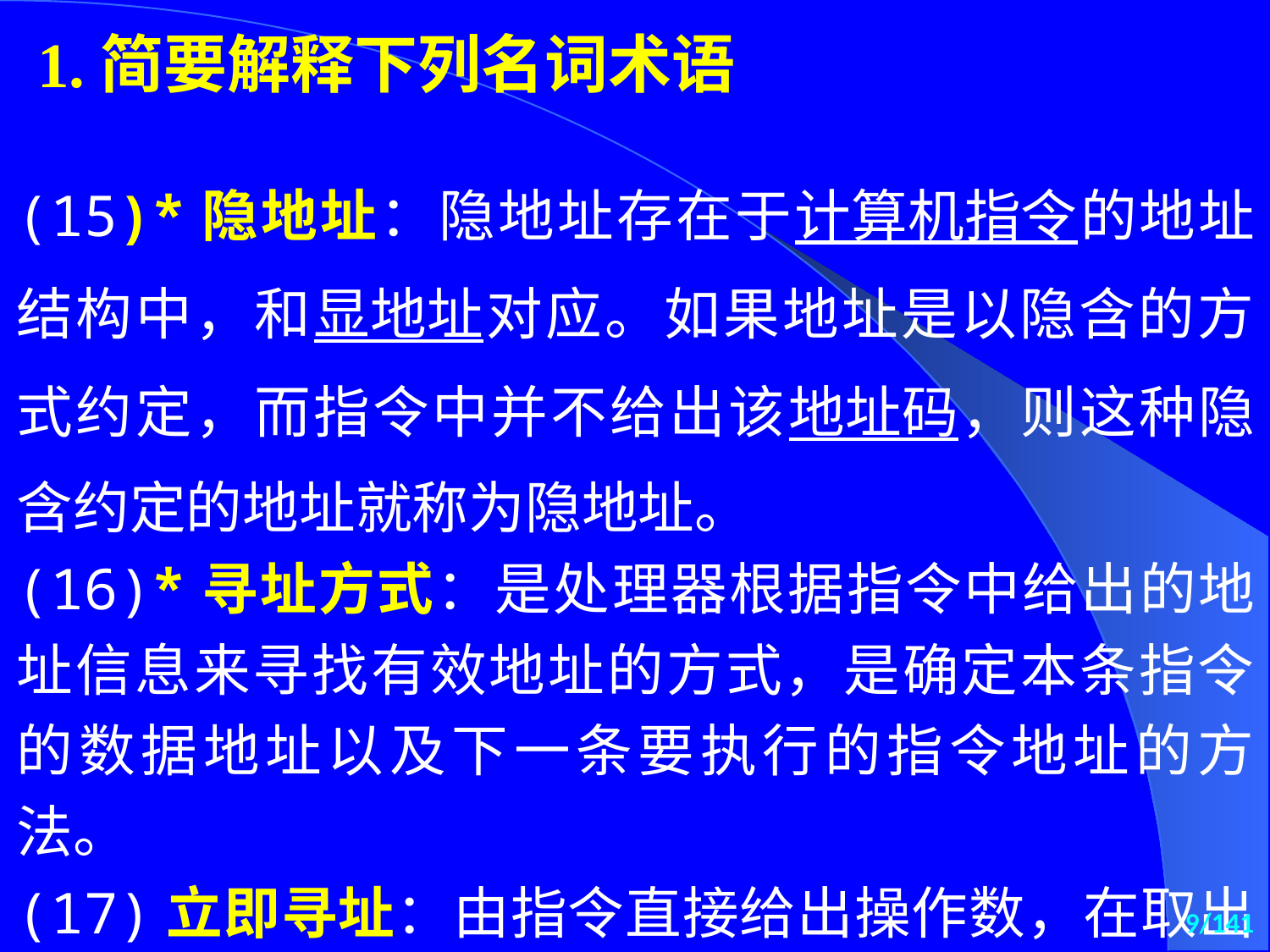

1.简要解释下列名词术语
(15)*隐地址：隐地址存在于计算机指令的地址结构中，和显地址对应。如果地址是以隐含的方式约定，而指令中并不给出该地址码，则这种隐含约定的地址就称为隐地址。
(16)*寻址方式：是处理器根据指令中给出的地址信息来寻找有效地址的方式，是确定本条指令的数据地址以及下一条要执行的指令地址的方法。
(17)立即寻址：由指令直接给出操作数，在取出指令的同时也就取出了可以立即使用的操作数。
9/141